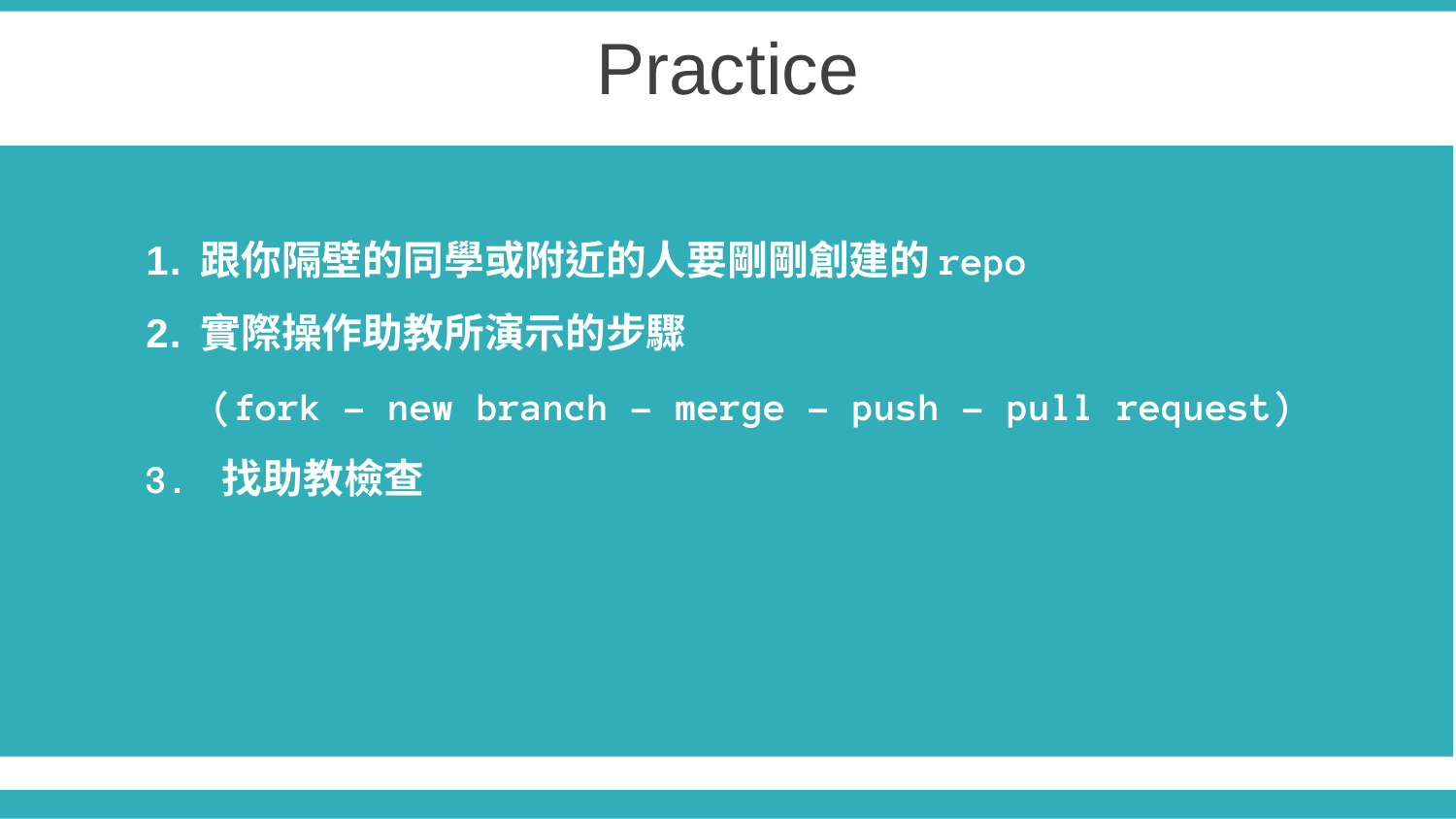

Practice

跟你隔壁的同學或附近的人要剛剛創建的repo
實際操作助教所演示的步驟
   (fork – new branch – merge – push – pull request)
3. 找助教檢查